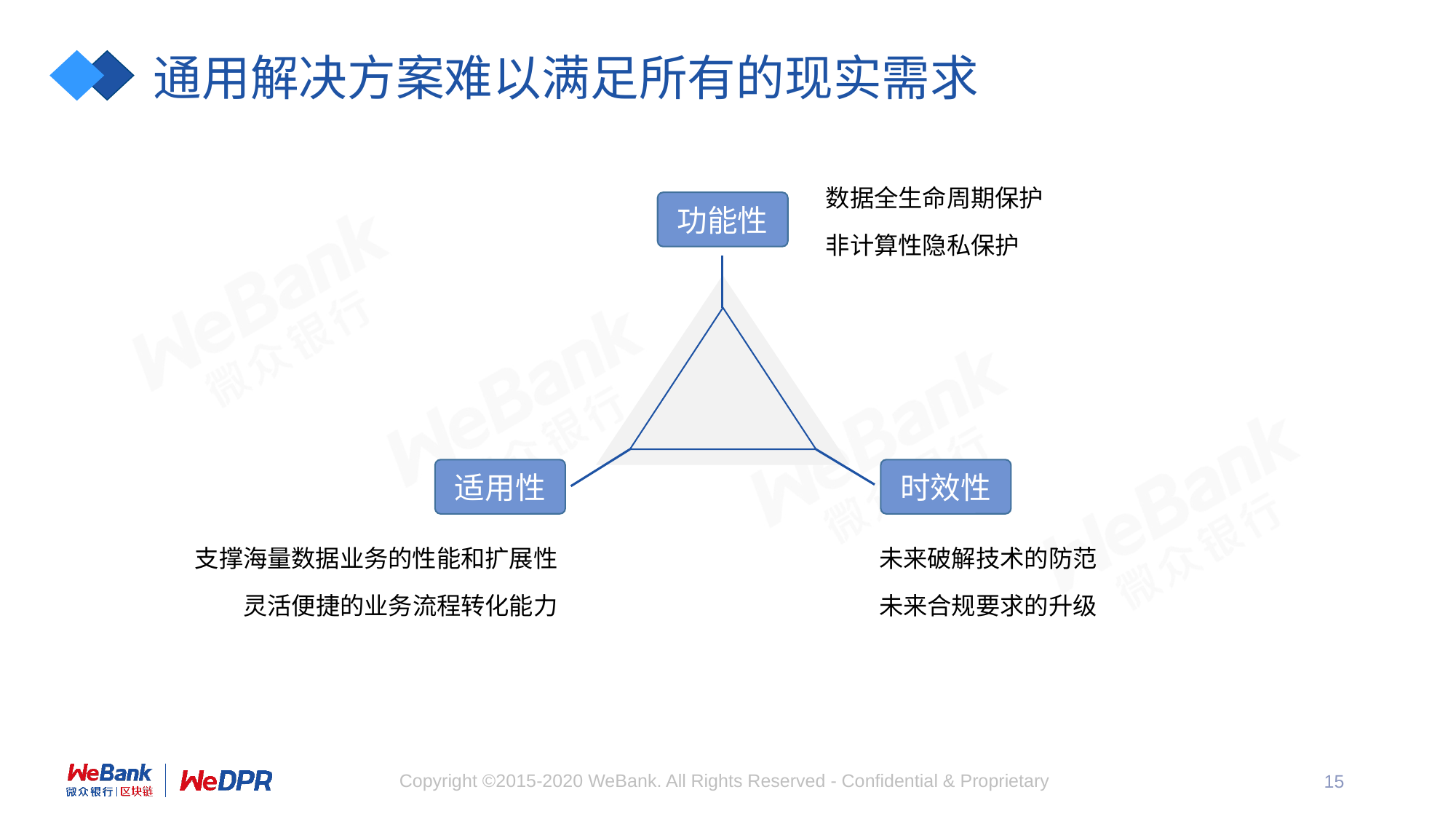

# 通用解决方案难以满足所有的现实需求
数据全生命周期保护
非计算性隐私保护
功能性

适用性
时效性
支撑海量数据业务的性能和扩展性
灵活便捷的业务流程转化能力
未来破解技术的防范
未来合规要求的升级
15